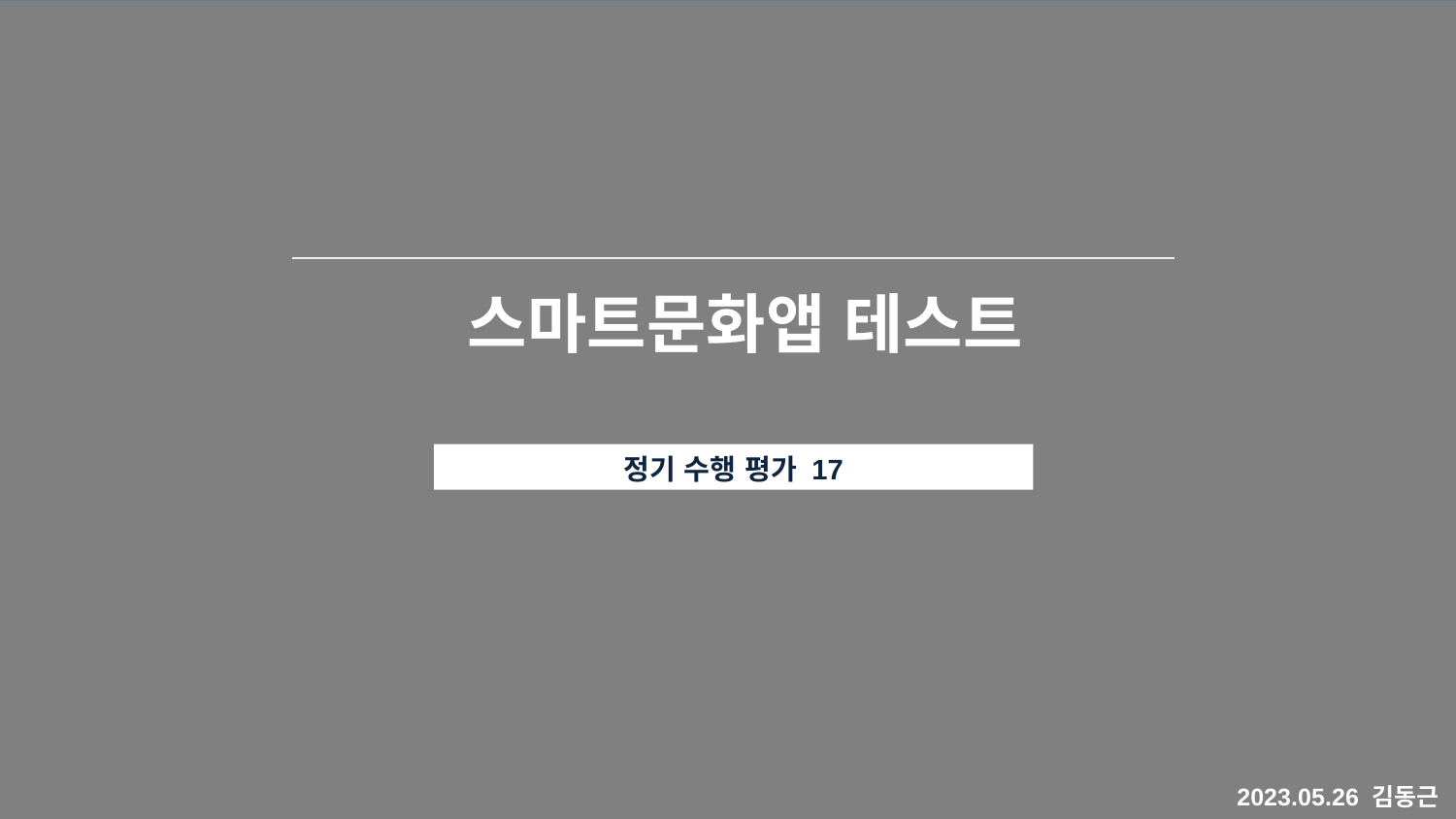

스마트문화앱 테스트
정기 수행 평가 17
2023.05.26 김동근